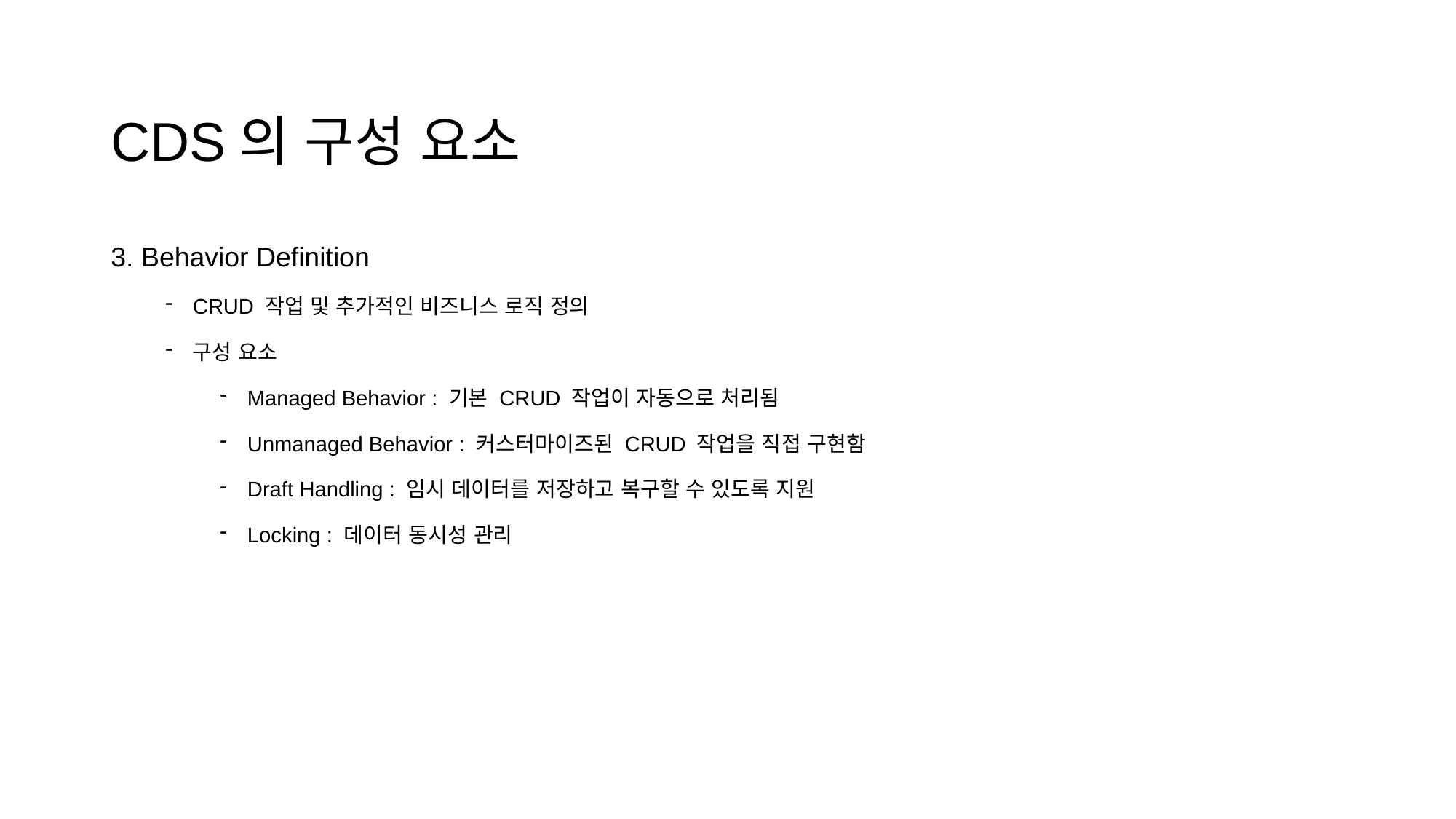

# CDS의 구성 요소
3. Behavior Definition
CRUD 작업 및 추가적인 비즈니스 로직 정의
구성 요소
Managed Behavior : 기본 CRUD 작업이 자동으로 처리됨
Unmanaged Behavior : 커스터마이즈된 CRUD 작업을 직접 구현함
Draft Handling : 임시 데이터를 저장하고 복구할 수 있도록 지원
Locking : 데이터 동시성 관리